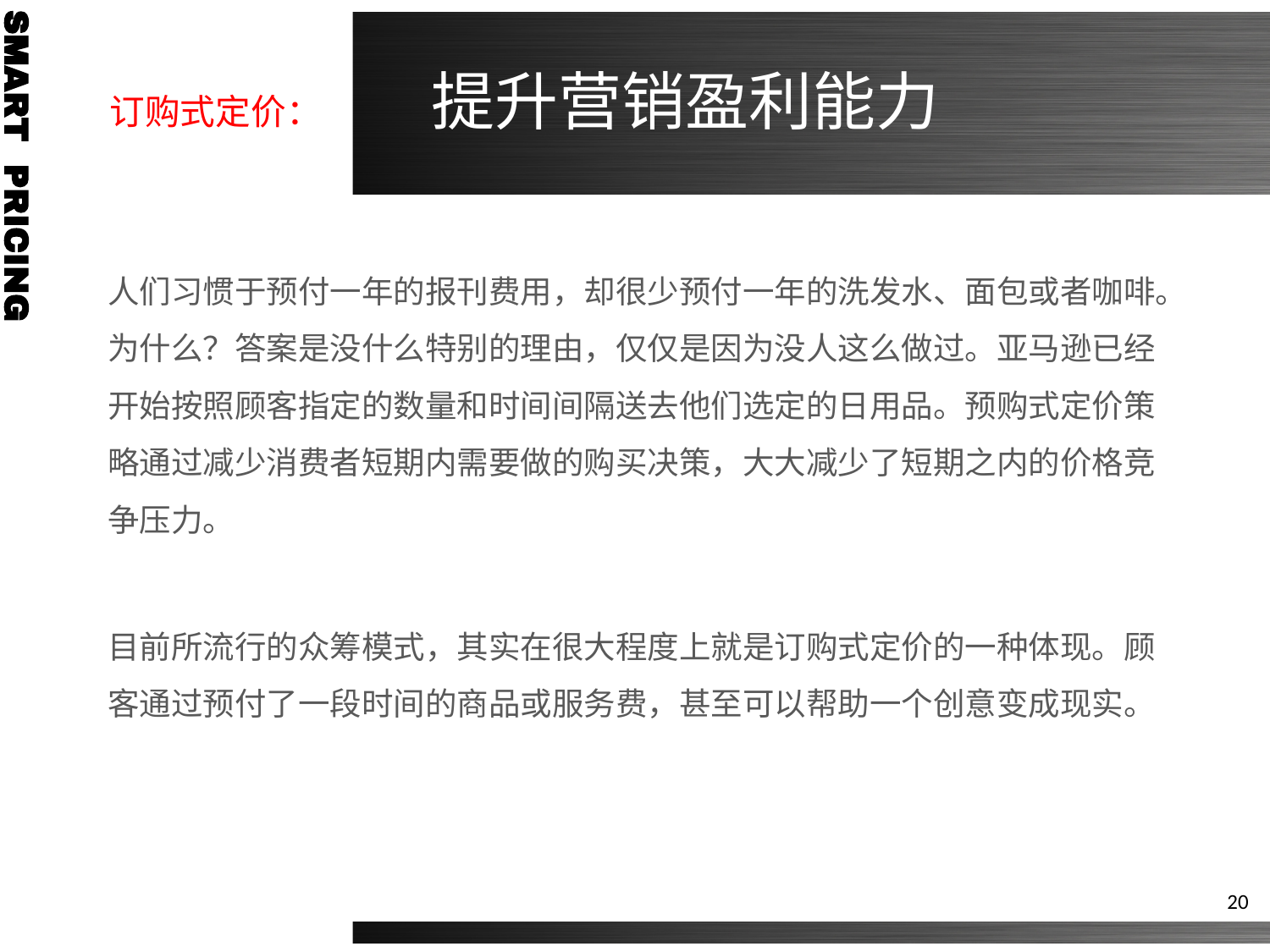

# 订购式定价：              提升营销盈利能力
人们习惯于预付一年的报刊费用，却很少预付一年的洗发水、面包或者咖啡。为什么？答案是没什么特别的理由，仅仅是因为没人这么做过。亚马逊已经开始按照顾客指定的数量和时间间隔送去他们选定的日用品。预购式定价策略通过减少消费者短期内需要做的购买决策，大大减少了短期之内的价格竞争压力。

目前所流行的众筹模式，其实在很大程度上就是订购式定价的一种体现。顾客通过预付了一段时间的商品或服务费，甚至可以帮助一个创意变成现实。